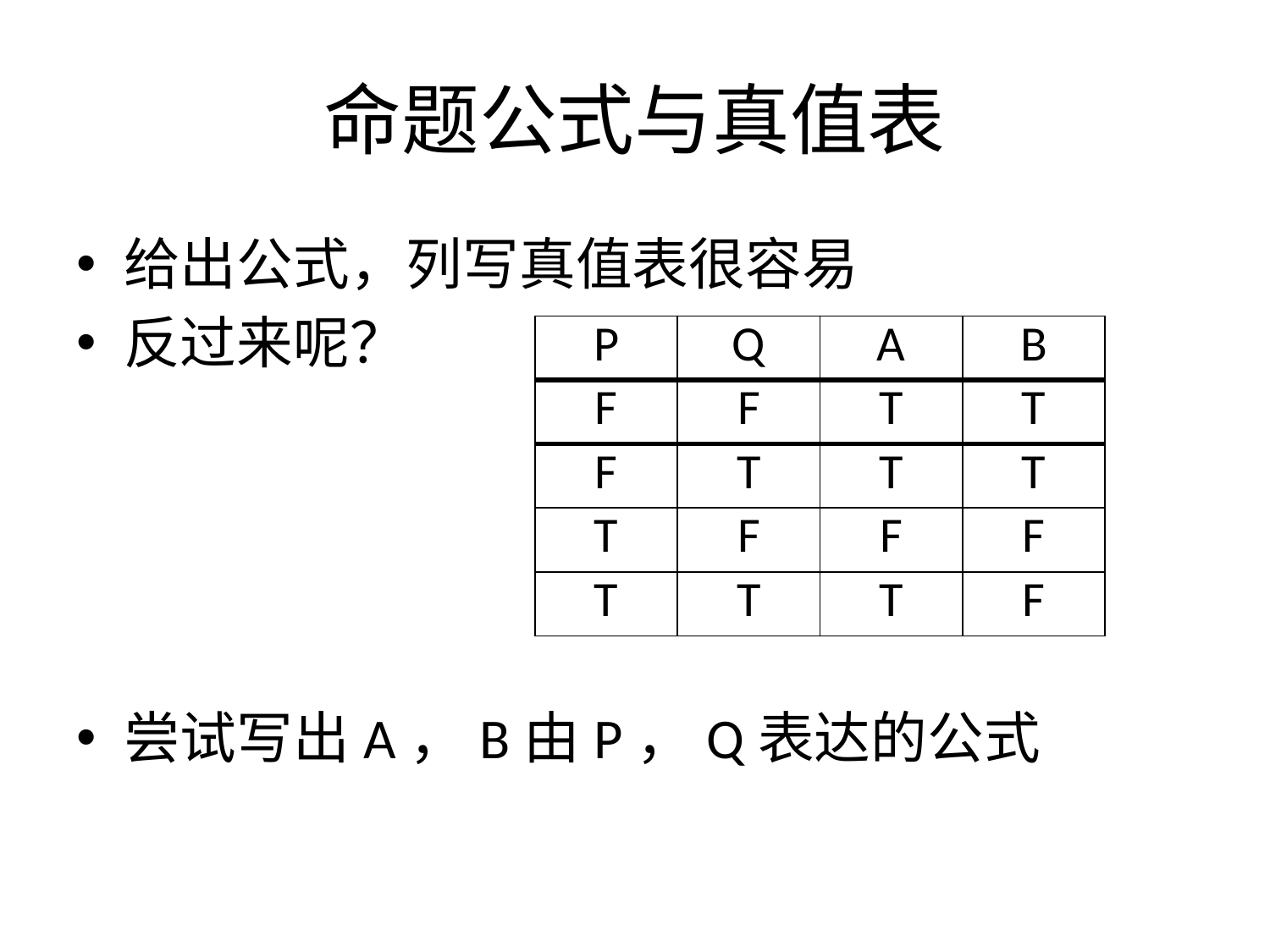

# 命题公式与真值表
给出公式，列写真值表很容易
反过来呢？

尝试写出A，B由P，Q表达的公式
| P | Q | A | B |
| --- | --- | --- | --- |
| F | F | T | T |
| F | T | T | T |
| T | F | F | F |
| T | T | T | F |